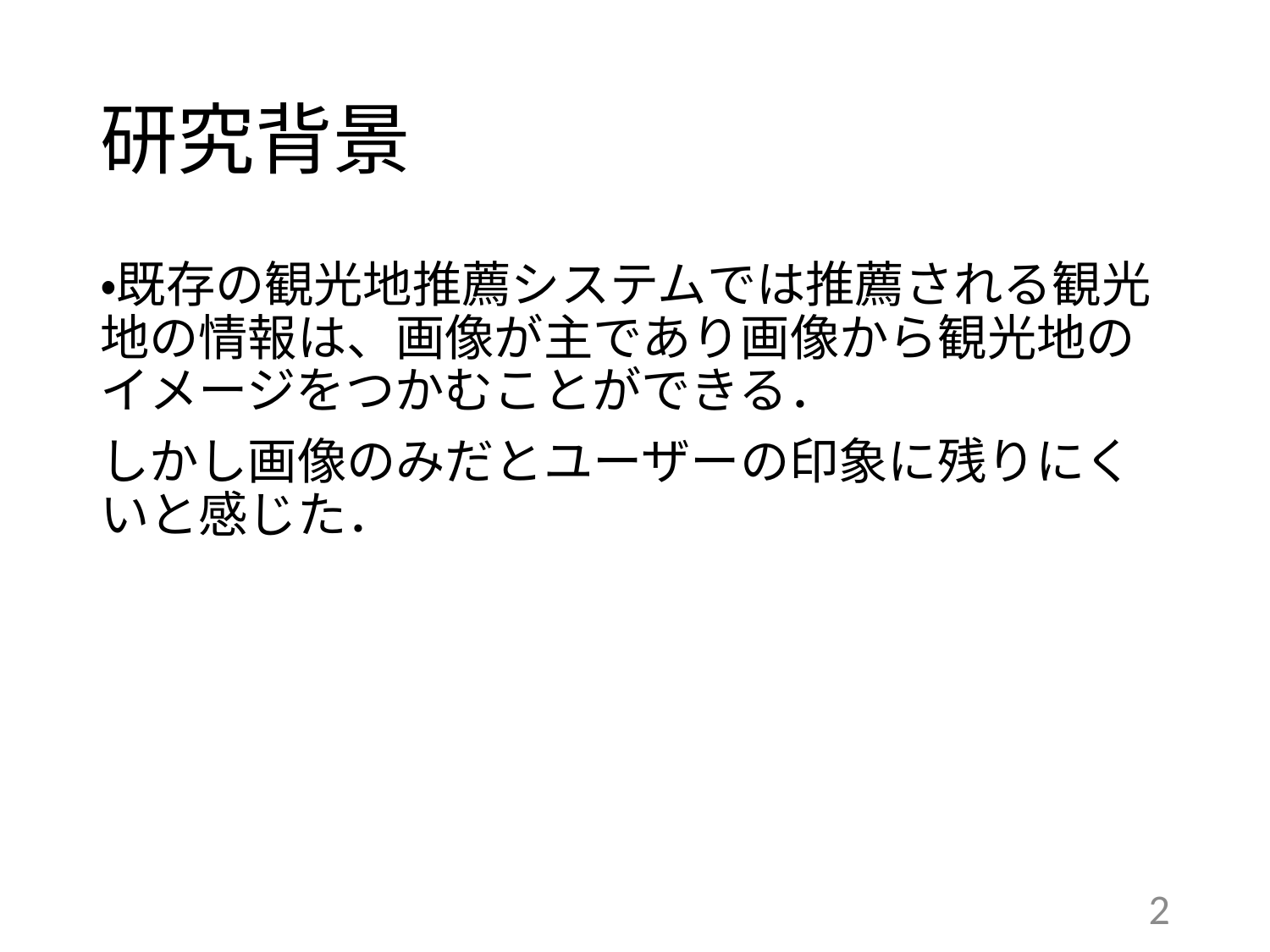

# 研究背景
・既存の観光地推薦システムでは推薦される観光地の情報は、画像が主であり画像から観光地のイメージをつかむことができる．
しかし画像のみだとユーザーの印象に残りにくいと感じた．

2